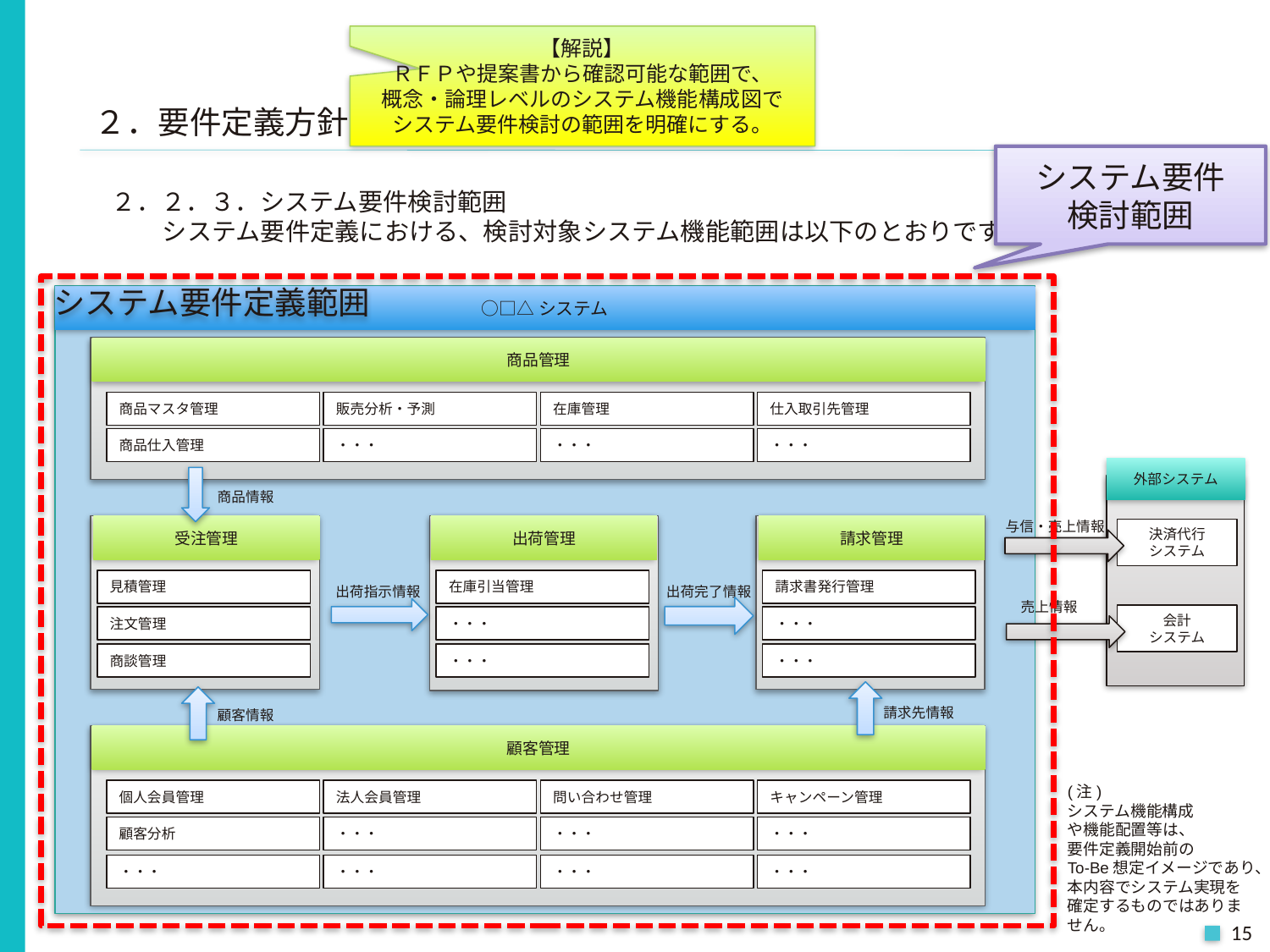

【解説】
ＲＦＰや提案書から確認可能な範囲で、
概念・論理レベルのシステム機能構成図で
システム要件検討の範囲を明確にする。
２．要件定義方針
システム要件
検討範囲
　　２．２．３．システム要件検討範囲
システム要件定義における、検討対象システム機能範囲は以下のとおりです。
システム要件定義範囲

○□△システム
商品管理

商品マスタ管理
販売分析・予測
在庫管理
仕入取引先管理
商品仕入管理
・・・
・・・
・・・
外部システム

決済代行
システム
会計
システム

商品情報
与信・売上情報

受注管理
見積管理
注文管理
商談管理
出荷管理

在庫引当管理
・・・
・・・

請求管理
請求書発行管理
・・・
・・・

出荷指示情報
出荷完了情報
売上情報

請求先情報
顧客情報

顧客管理
個人会員管理
法人会員管理
問い合わせ管理
キャンペーン管理
顧客分析
・・・
・・・
・・・
・・・
・・・
・・・
・・・
(注)
システム機能構成
や機能配置等は、
要件定義開始前の
To-Be想定イメージであり、
本内容でシステム実現を
確定するものではありません。
15